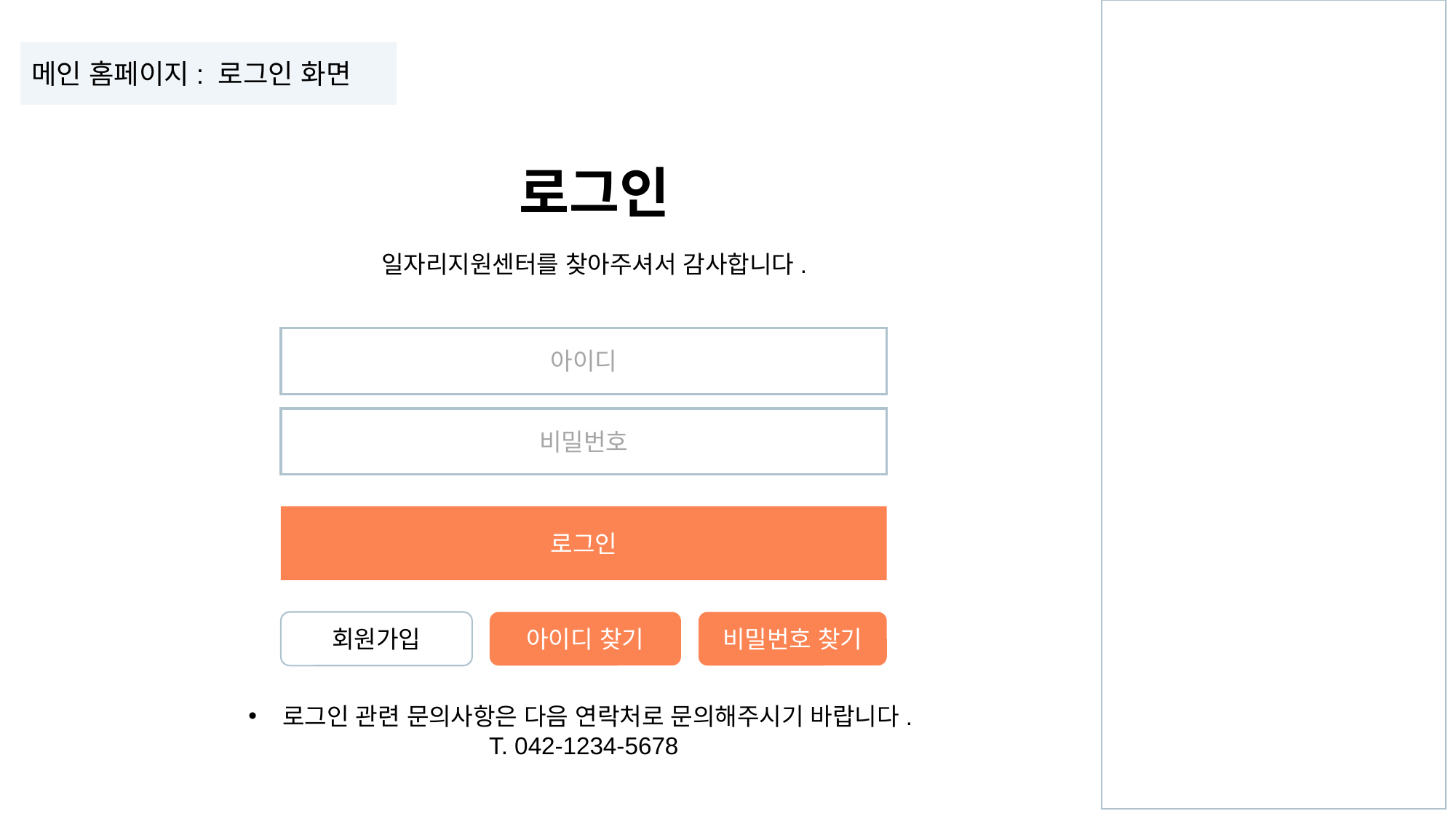

메인 홈페이지: 로그인 화면
로그인
일자리지원센터를 찾아주셔서 감사합니다.
아이디
비밀번호
로그인
아이디 찾기
비밀번호 찾기
회원가입
로그인 관련 문의사항은 다음 연락처로 문의해주시기 바랍니다.
T. 042-1234-5678